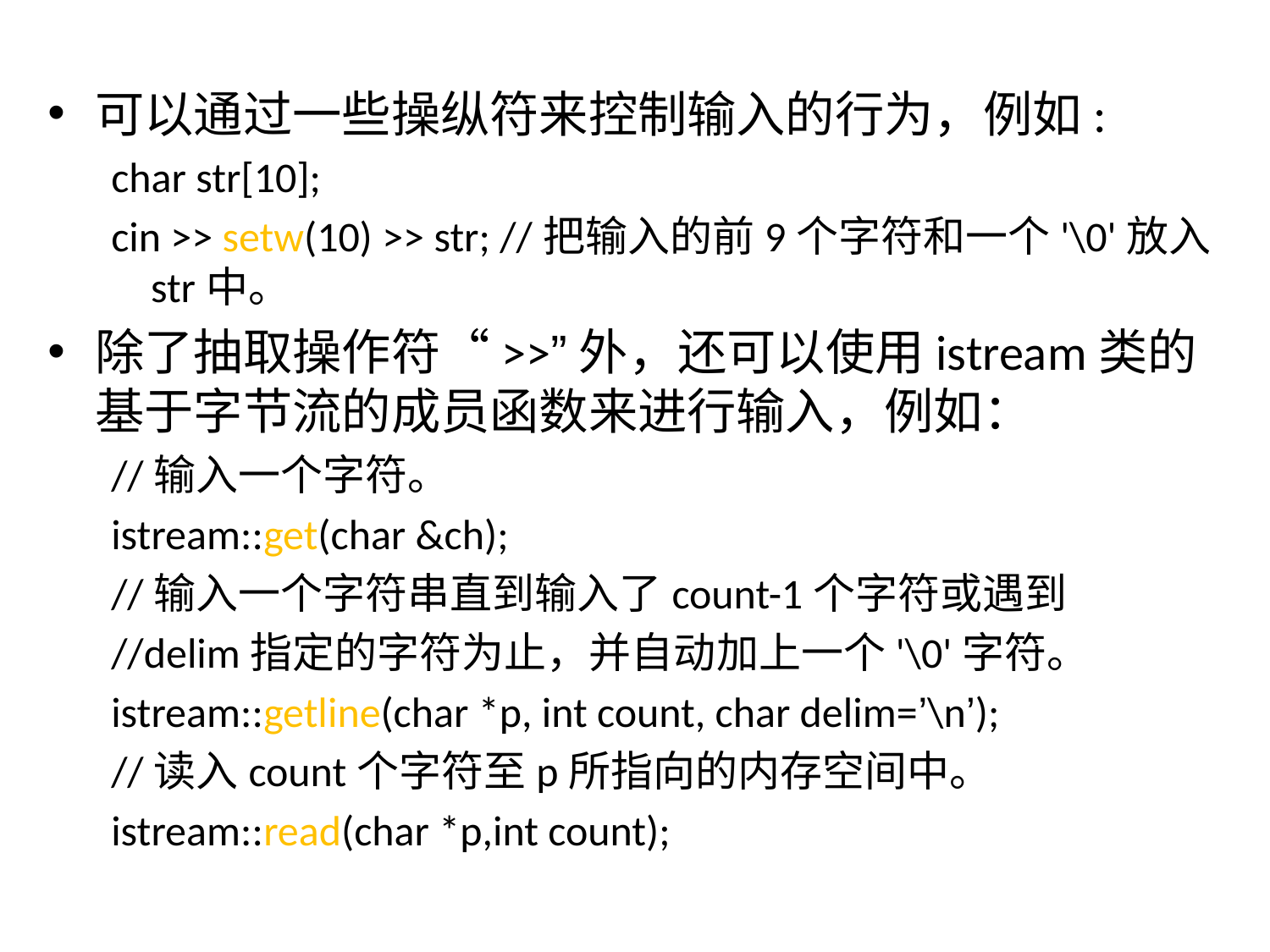

可以通过一些操纵符来控制输入的行为，例如:
char str[10];
cin >> setw(10) >> str; //把输入的前9个字符和一个'\0'放入str中。
除了抽取操作符“>>”外，还可以使用istream类的基于字节流的成员函数来进行输入，例如：
//输入一个字符。
istream::get(char &ch);
//输入一个字符串直到输入了count-1个字符或遇到
//delim指定的字符为止，并自动加上一个'\0'字符。
istream::getline(char *p, int count, char delim=’\n’);
//读入count个字符至p所指向的内存空间中。
istream::read(char *p,int count);